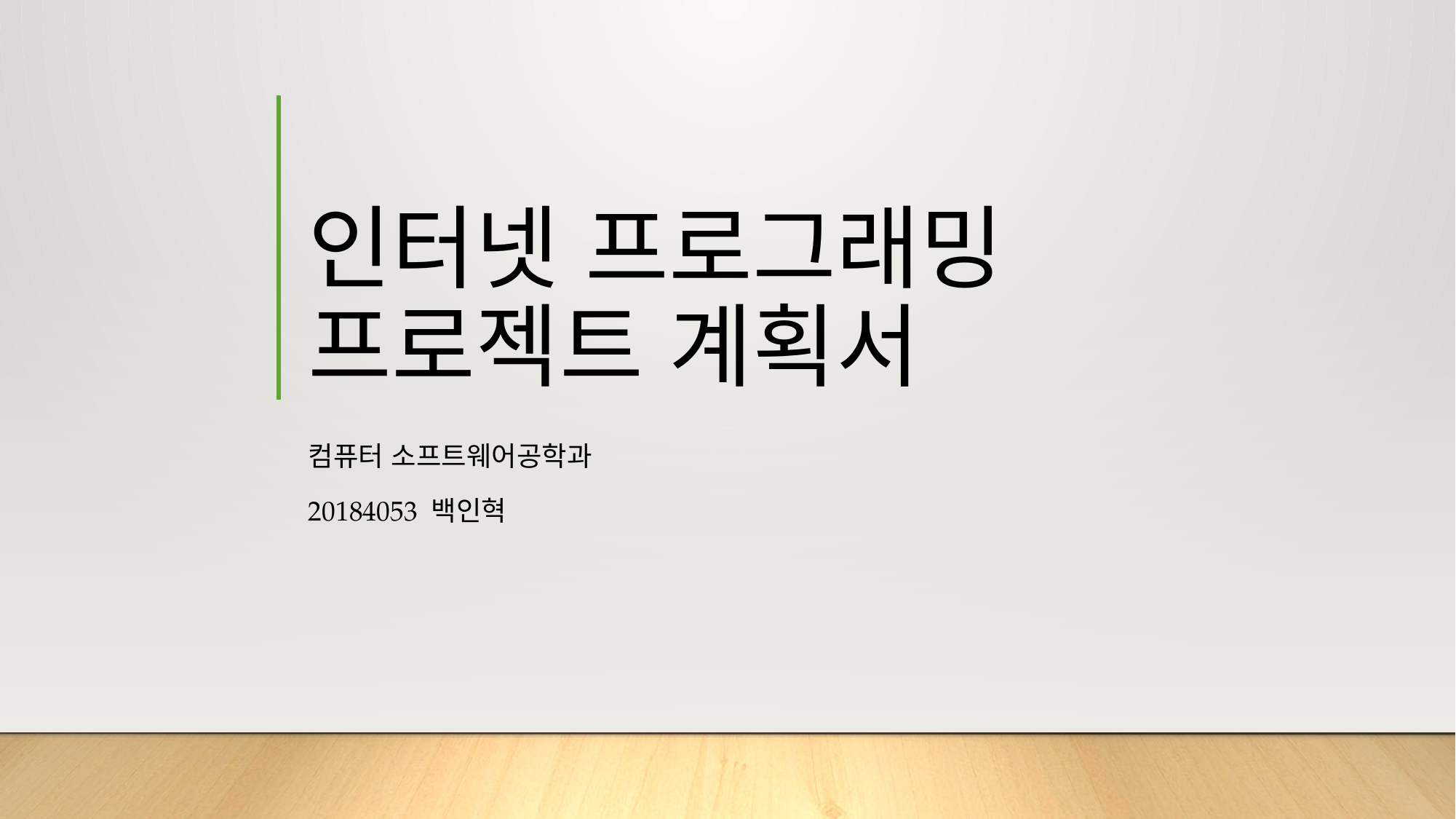

# 인터넷 프로그래밍 프로젝트 계획서
컴퓨터 소프트웨어공학과
20184053 백인혁